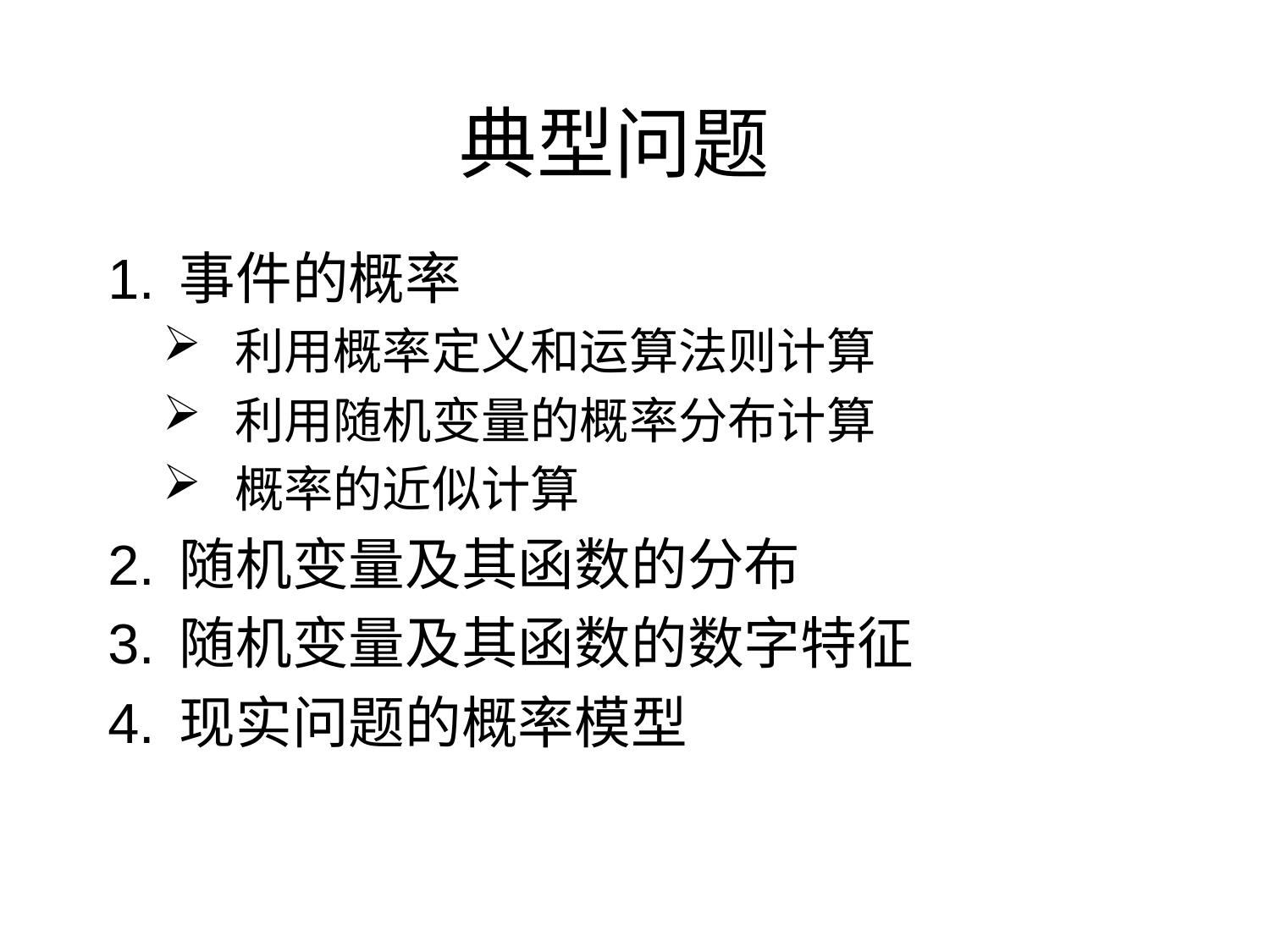

# 典型问题
事件的概率
利用概率定义和运算法则计算
利用随机变量的概率分布计算
概率的近似计算
随机变量及其函数的分布
随机变量及其函数的数字特征
现实问题的概率模型
2